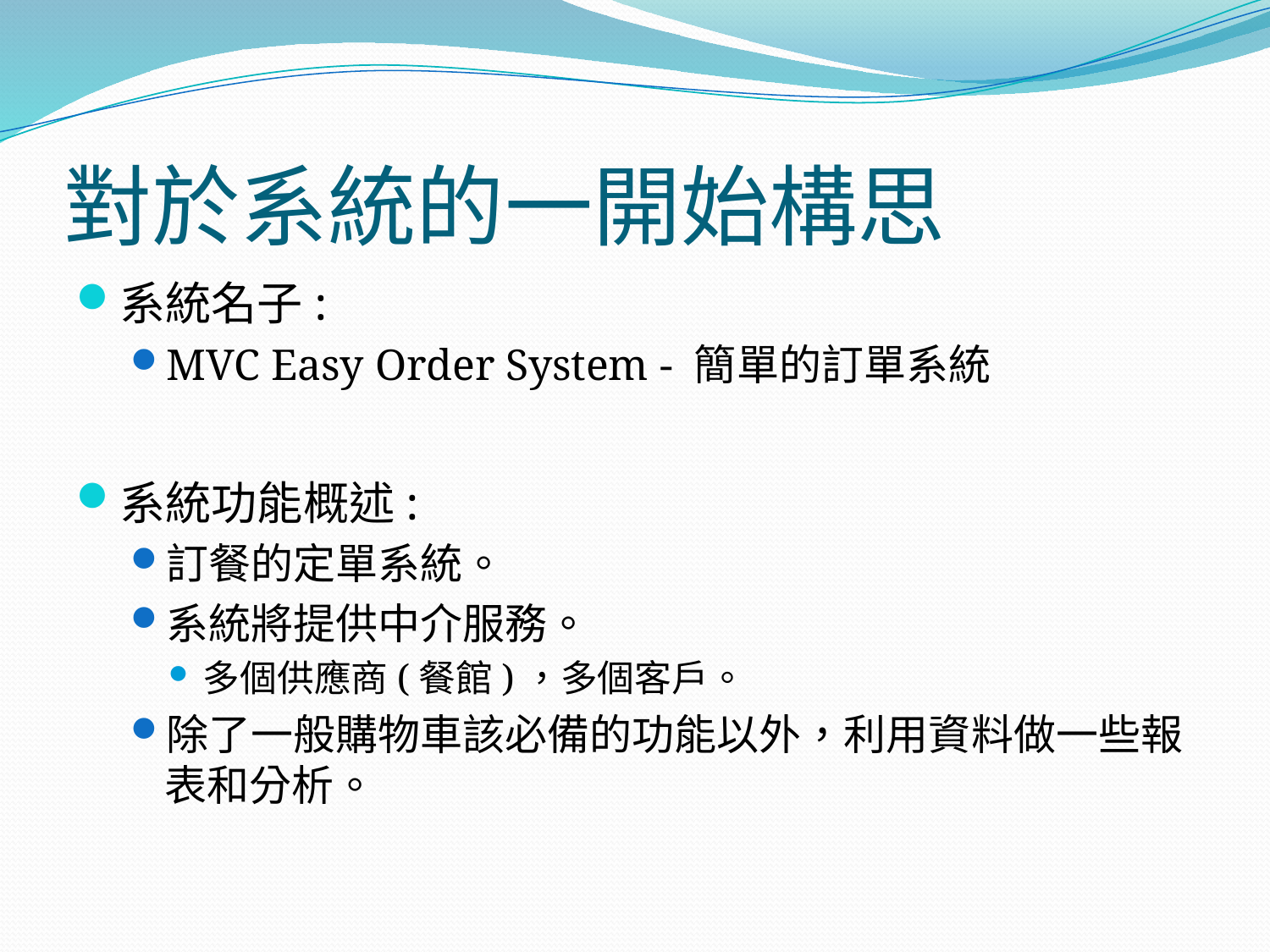

# 對於系統的一開始構思
系統名子:
MVC Easy Order System - 簡單的訂單系統

系統功能概述:
訂餐的定單系統。
系統將提供中介服務。
多個供應商(餐館)，多個客戶。
除了一般購物車該必備的功能以外，利用資料做一些報表和分析。